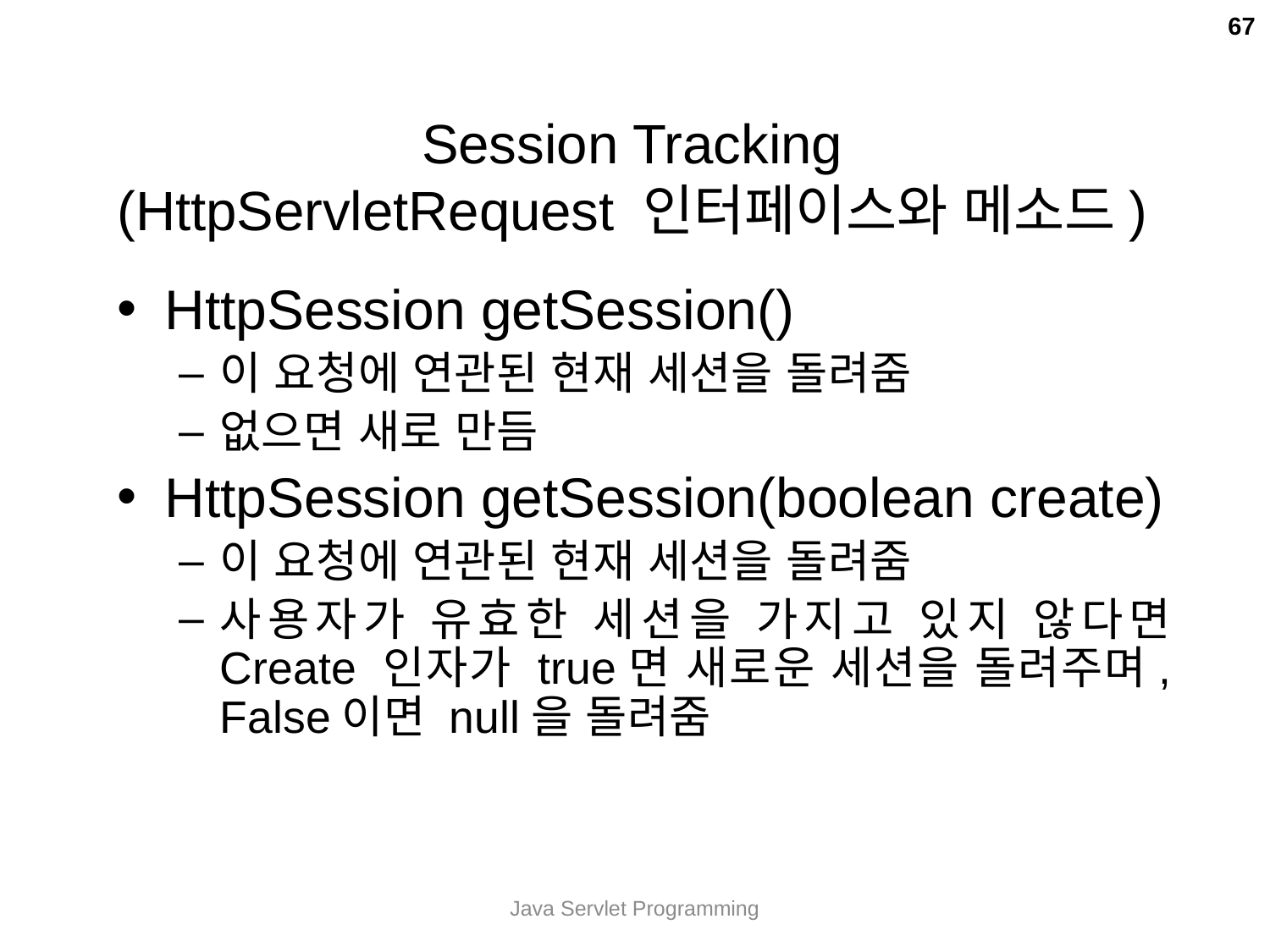

67
# Session Tracking (HttpServletRequest 인터페이스와 메소드)
HttpSession getSession()
이 요청에 연관된 현재 세션을 돌려줌
없으면 새로 만듬
HttpSession getSession(boolean create)
이 요청에 연관된 현재 세션을 돌려줌
사용자가 유효한 세션을 가지고 있지 않다면 Create 인자가 true면 새로운 세션을 돌려주며, False이면 null을 돌려줌

Java Servlet Programming